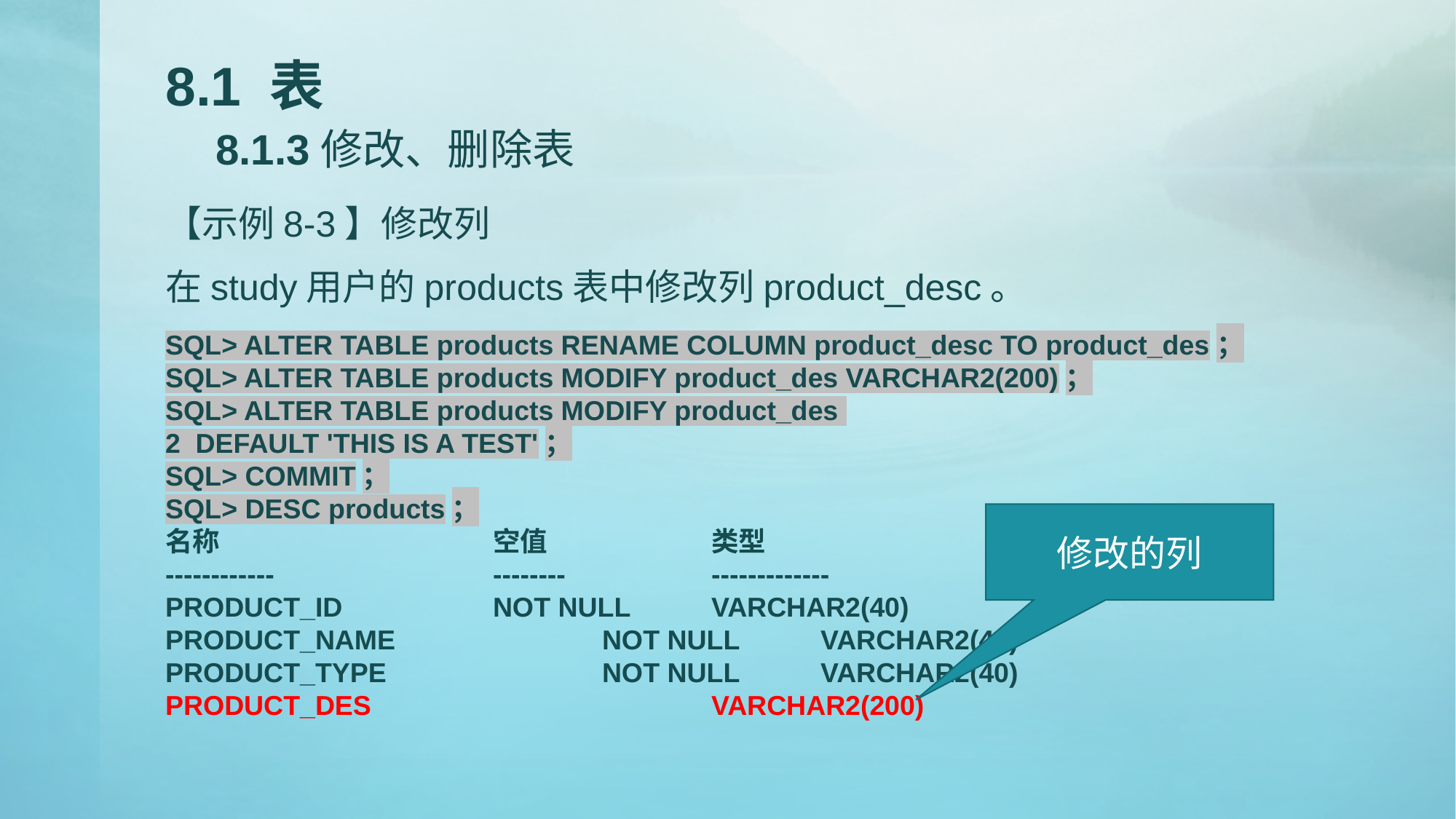

# 8.1 表 8.1.3修改、删除表
【示例8-3】修改列
在study用户的products表中修改列product_desc。

SQL> ALTER TABLE products RENAME COLUMN product_desc TO product_des；
SQL> ALTER TABLE products MODIFY product_des VARCHAR2(200)；
SQL> ALTER TABLE products MODIFY product_des
2  DEFAULT 'THIS IS A TEST'；
SQL> COMMIT；
SQL> DESC products；
名称			空值		类型
------------		--------		-------------
PRODUCT_ID		NOT NULL	VARCHAR2(40)
PRODUCT_NAME		NOT NULL	VARCHAR2(40)
PRODUCT_TYPE		NOT NULL	VARCHAR2(40)
PRODUCT_DES 				VARCHAR2(200)
修改的列